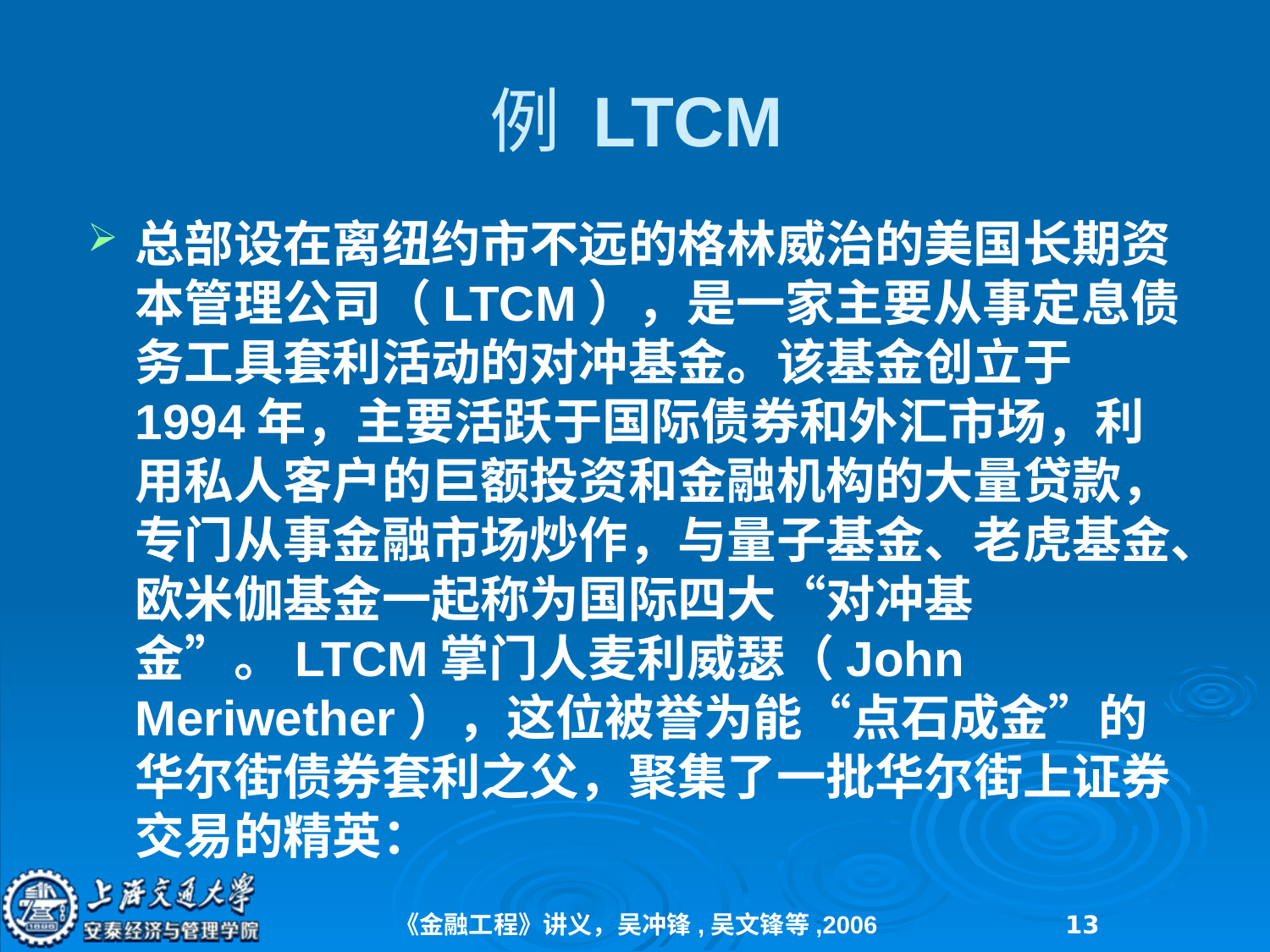

# 例 LTCM
总部设在离纽约市不远的格林威治的美国长期资本管理公司（LTCM），是一家主要从事定息债务工具套利活动的对冲基金。该基金创立于1994年，主要活跃于国际债券和外汇市场，利用私人客户的巨额投资和金融机构的大量贷款，专门从事金融市场炒作，与量子基金、老虎基金、欧米伽基金一起称为国际四大“对冲基金”。LTCM掌门人麦利威瑟（John Meriwether），这位被誉为能“点石成金”的华尔街债券套利之父，聚集了一批华尔街上证券交易的精英：